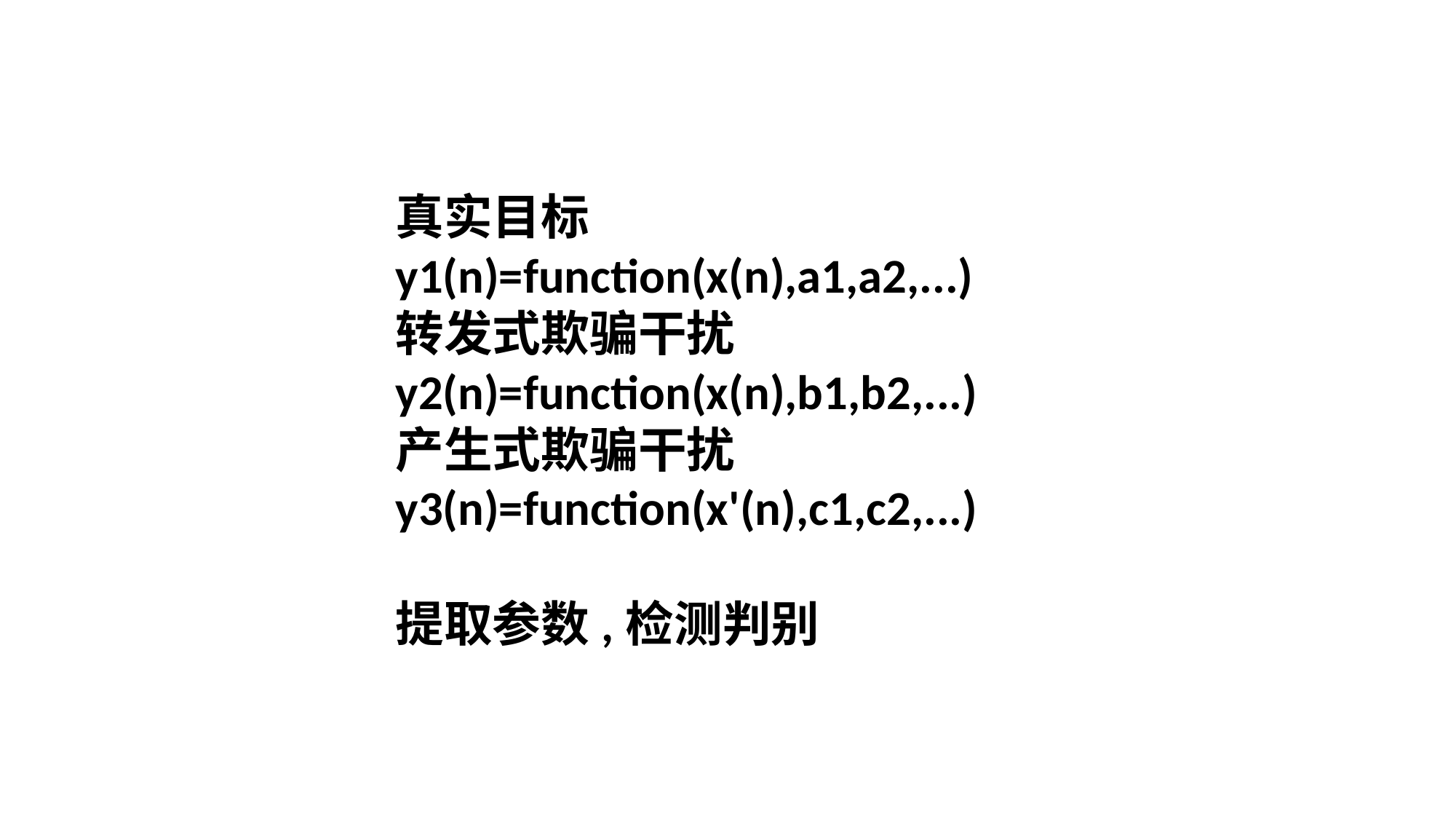

真实目标               y1(n)=function(x(n),a1,a2,...)
转发式欺骗干扰 y2(n)=function(x(n),b1,b2,...)
产生式欺骗干扰 y3(n)=function(x'(n),c1,c2,...)

提取参数,检测判别